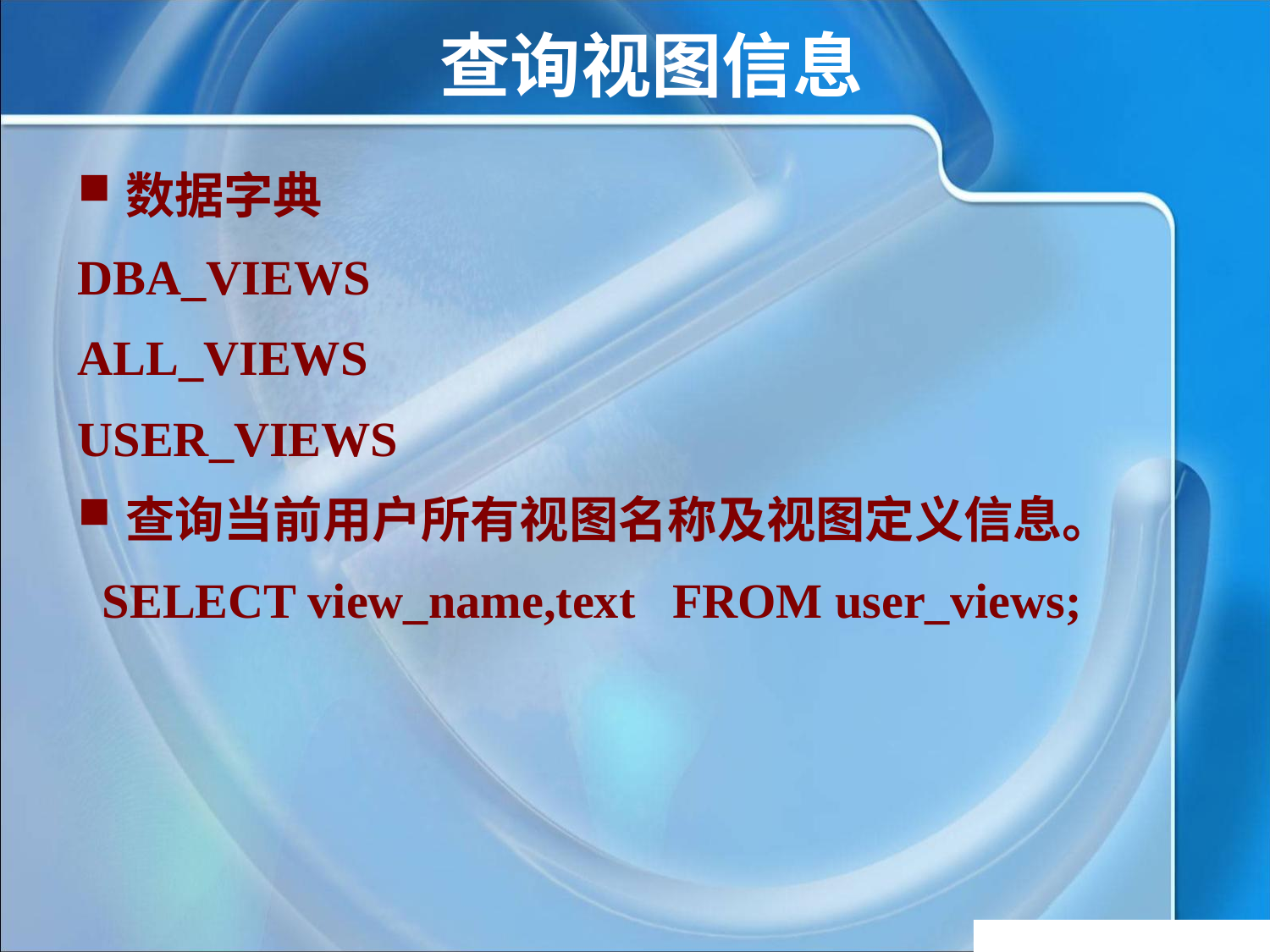

# 查询视图信息
数据字典
DBA_VIEWS
ALL_VIEWS
USER_VIEWS
查询当前用户所有视图名称及视图定义信息。
  SELECT view_name,text   FROM user_views;
111